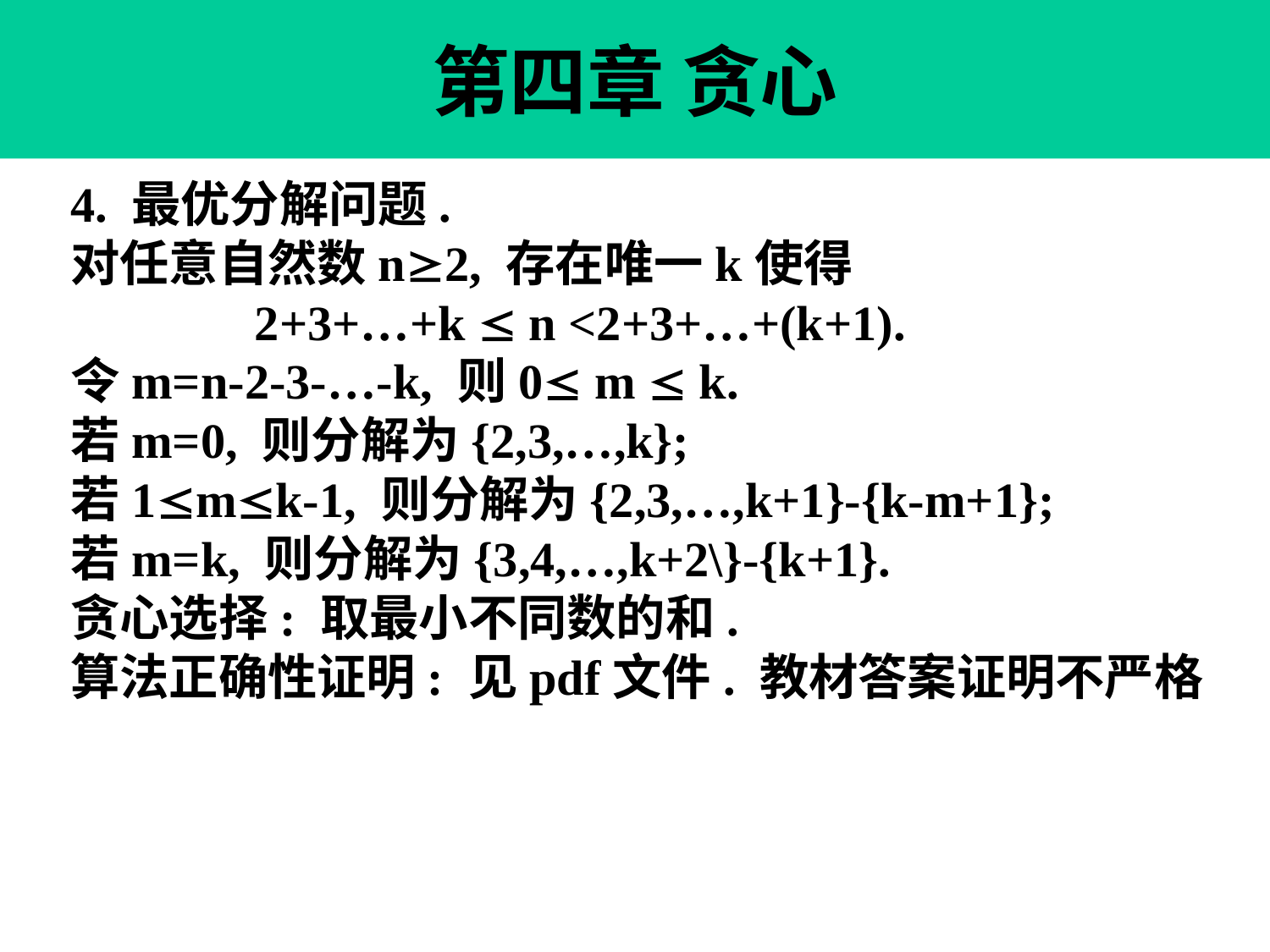

# 第四章 贪心
4. 最优分解问题.
对任意自然数n≥2, 存在唯一k使得
               2+3+…+k ≤ n <2+3+…+(k+1).
令m=n-2-3-…-k, 则0≤ m ≤ k.
若m=0, 则分解为{2,3,…,k};
若1≤m≤k-1, 则分解为{2,3,…,k+1}-{k-m+1};
若m=k, 则分解为{3,4,…,k+2\}-{k+1}.
贪心选择: 取最小不同数的和.
算法正确性证明: 见pdf文件. 教材答案证明不严格